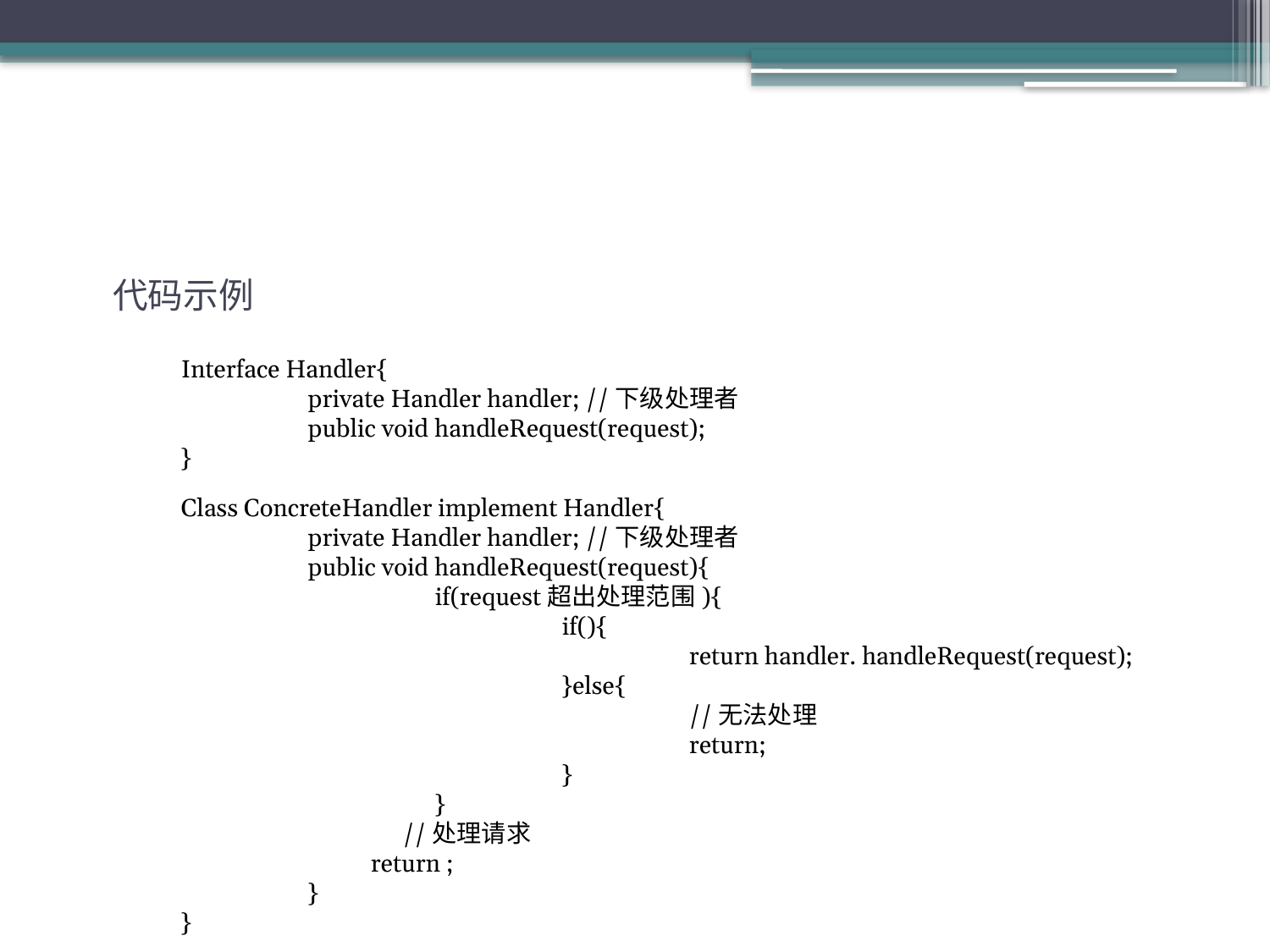

代码示例
Interface Handler{
	private Handler handler; //下级处理者
	public void handleRequest(request);
}
Class ConcreteHandler implement Handler{
	private Handler handler; //下级处理者
	public void handleRequest(request){
		if(request超出处理范围){
			if(){
				return handler. handleRequest(request);
			}else{
				//无法处理
				return;
			}
		}
	                //处理请求
                                return ;
	}
}